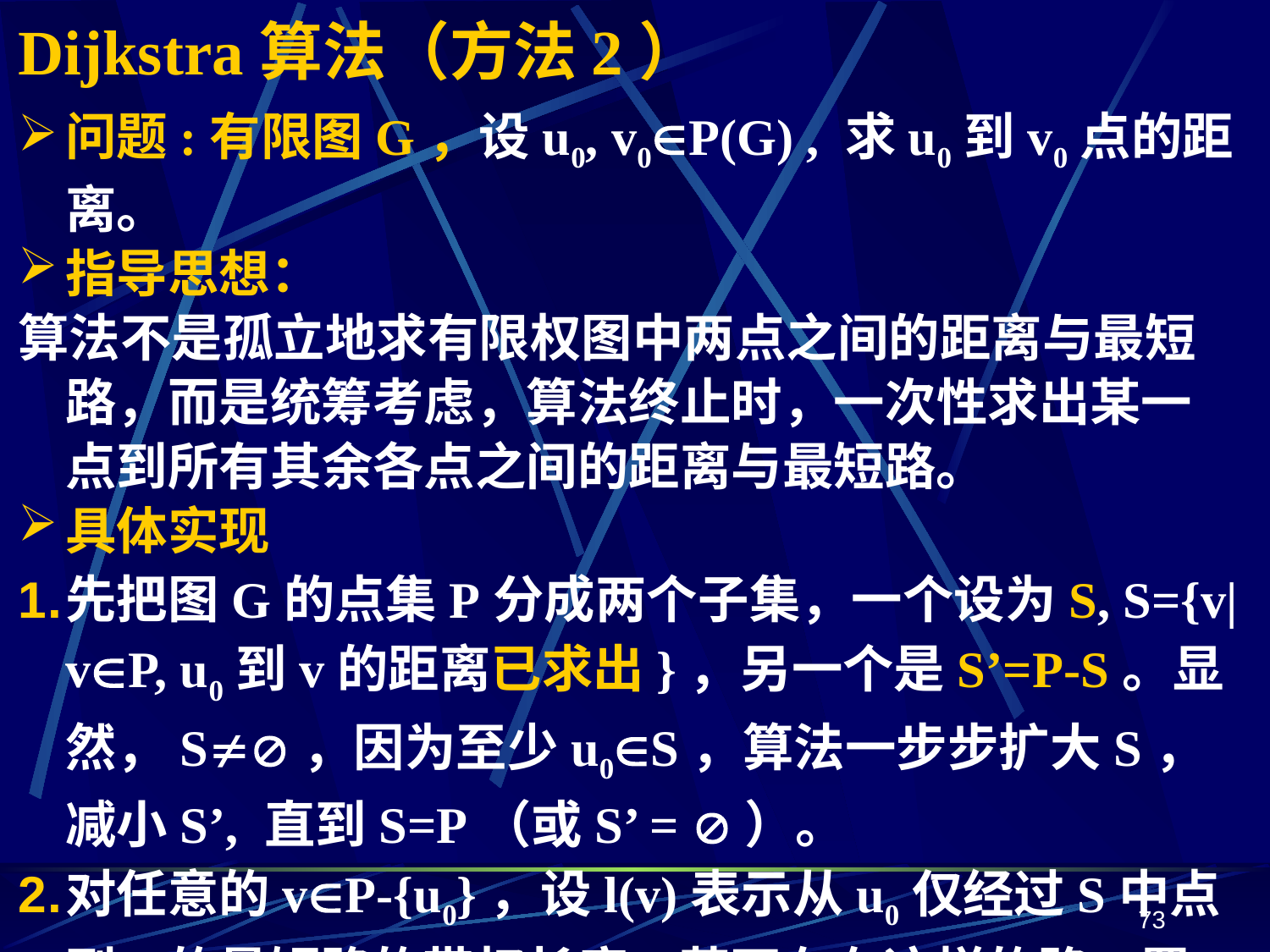

# Dijkstra算法（方法2）
问题:有限图G，设u0, v0∈P(G) , 求u0到v0点的距离。
指导思想：
算法不是孤立地求有限权图中两点之间的距离与最短路，而是统筹考虑，算法终止时，一次性求出某一点到所有其余各点之间的距离与最短路。
具体实现
先把图G的点集P分成两个子集，一个设为S, S={v|v∈P, u0到v的距离已求出}，另一个是S’=P-S。显然，S≠∅，因为至少u0∈S，算法一步步扩大S，减小S’, 直到S=P（或S’ = ∅）。
对任意的v∈P-{u0}，设l(v)表示从u0仅经过S中点到v的最短路的带权长度。若不存在这样的路，置l(v)= ∞。

73